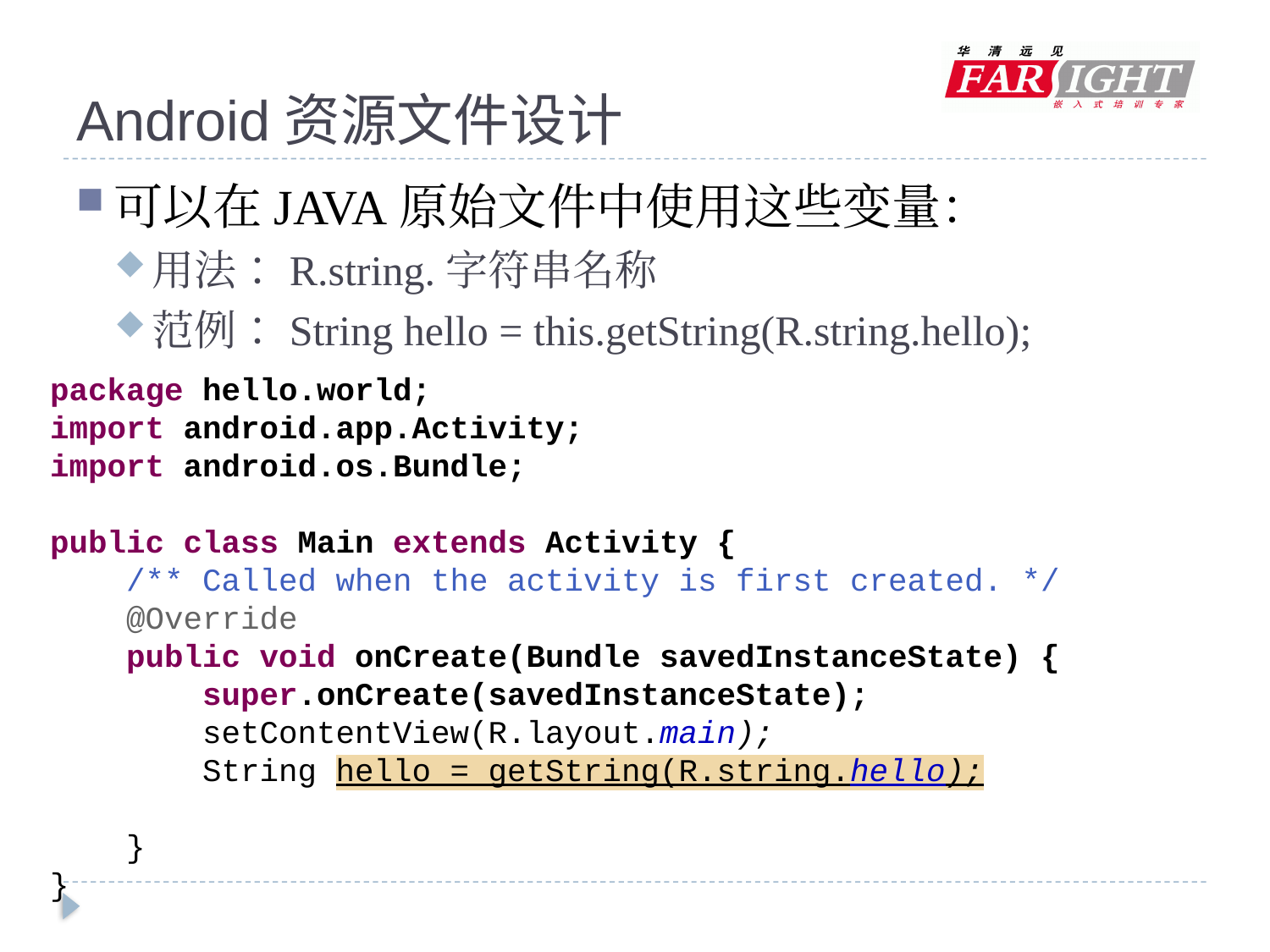

# Android资源文件设计
可以在JAVA原始文件中使用这些变量：
用法：R.string.字符串名称
范例：String hello = this.getString(R.string.hello);

package hello.world;
import android.app.Activity;
import android.os.Bundle;

public class Main extends Activity {
    /** Called when the activity is first created. */
    @Override
    public void onCreate(Bundle savedInstanceState) {
        super.onCreate(savedInstanceState);
        setContentView(R.layout.main);
        String hello = getString(R.string.hello);

    }
}